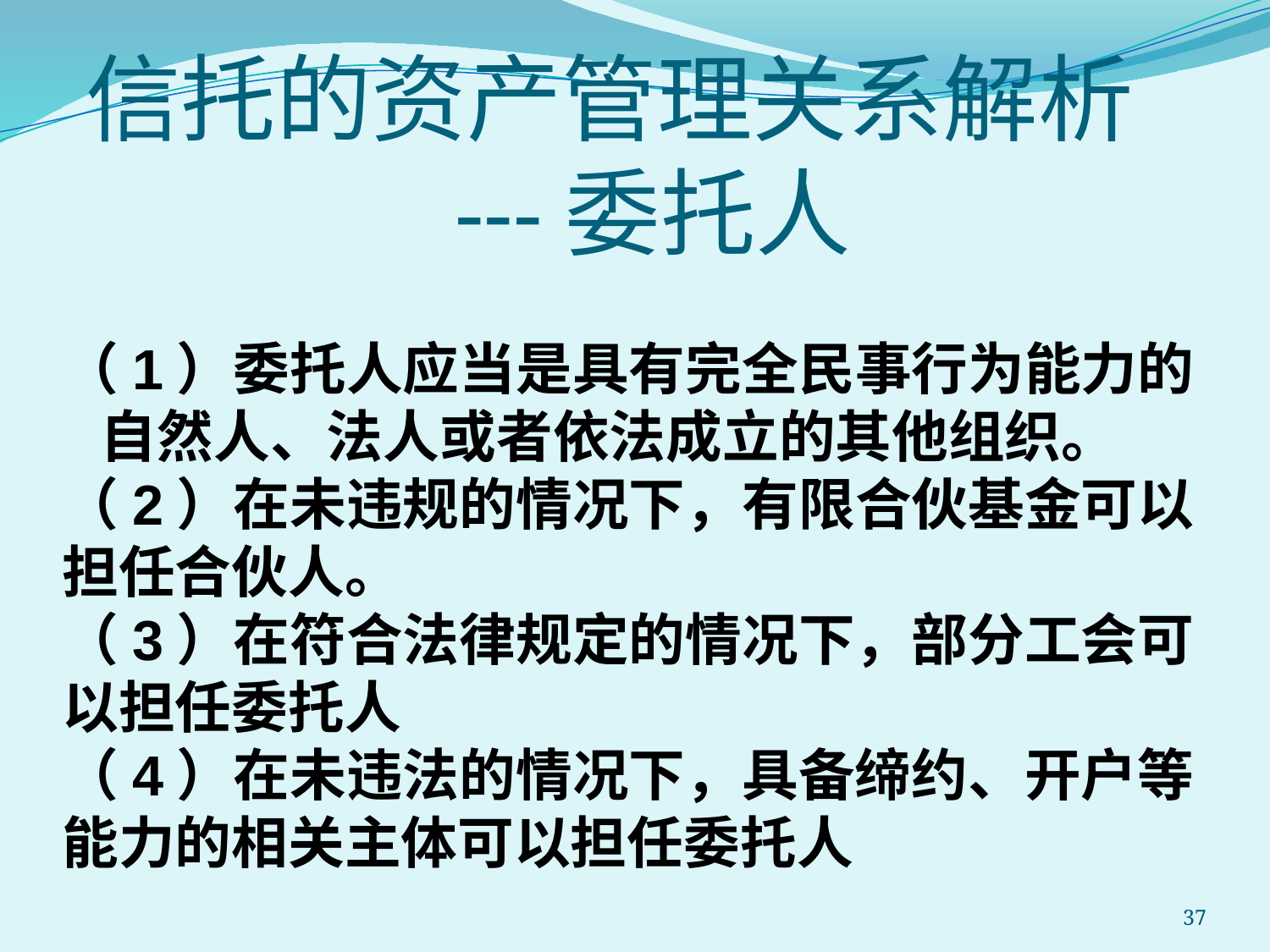

# 信托的资产管理关系解析    ---委托人
（1）委托人应当是具有完全民事行为能力的    自然人、法人或者依法成立的其他组织。
（2）在未违规的情况下，有限合伙基金可以担任合伙人。
（3）在符合法律规定的情况下，部分工会可以担任委托人
（4）在未违法的情况下，具备缔约、开户等能力的相关主体可以担任委托人
37